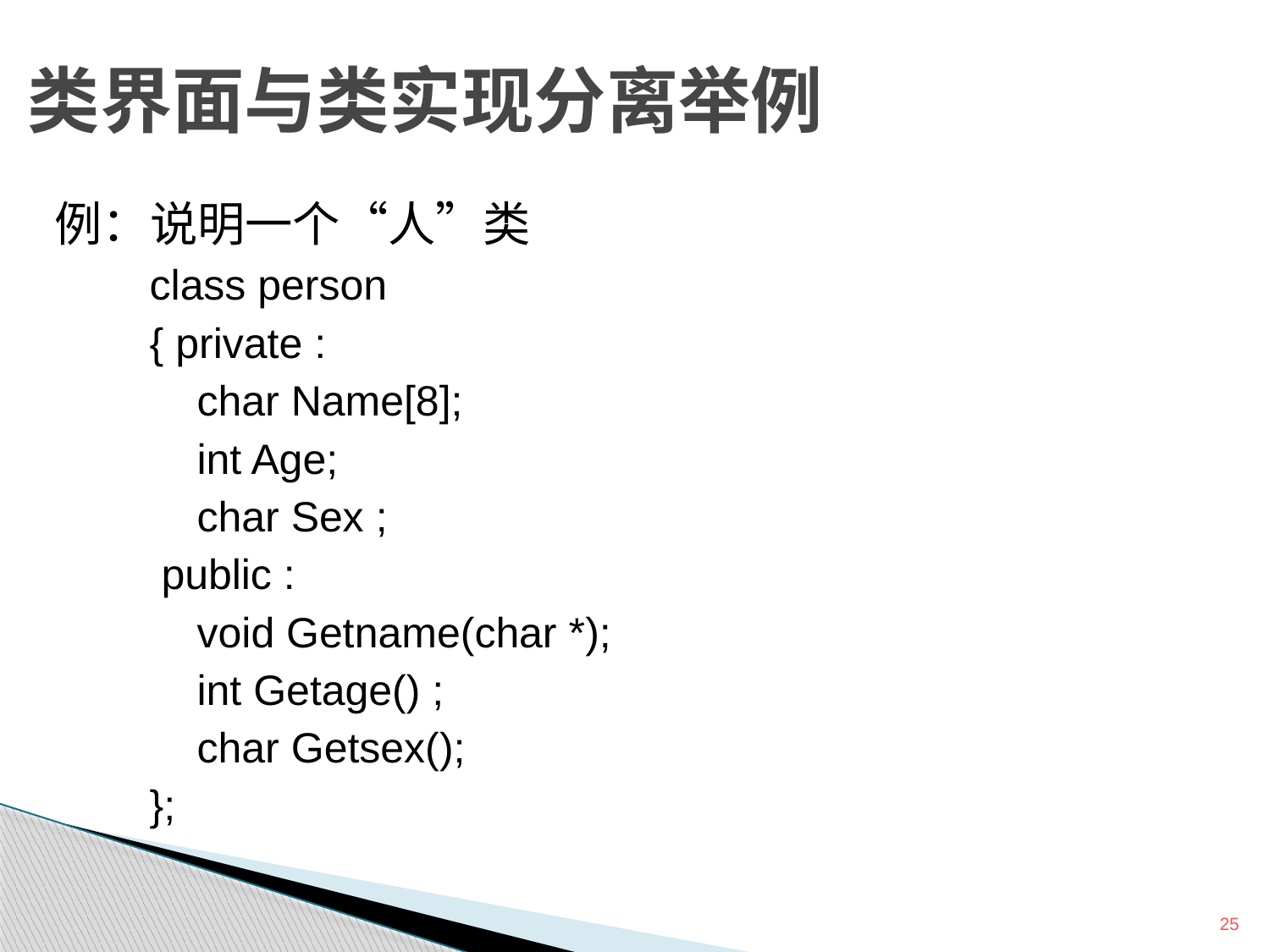

# 类界面与类实现分离举例
例：说明一个“人”类
        class person
        { private :
            char Name[8];
            int Age;
            char Sex ;
         public :
            void Getname(char *);
            int Getage() ;
            char Getsex();
        };

25